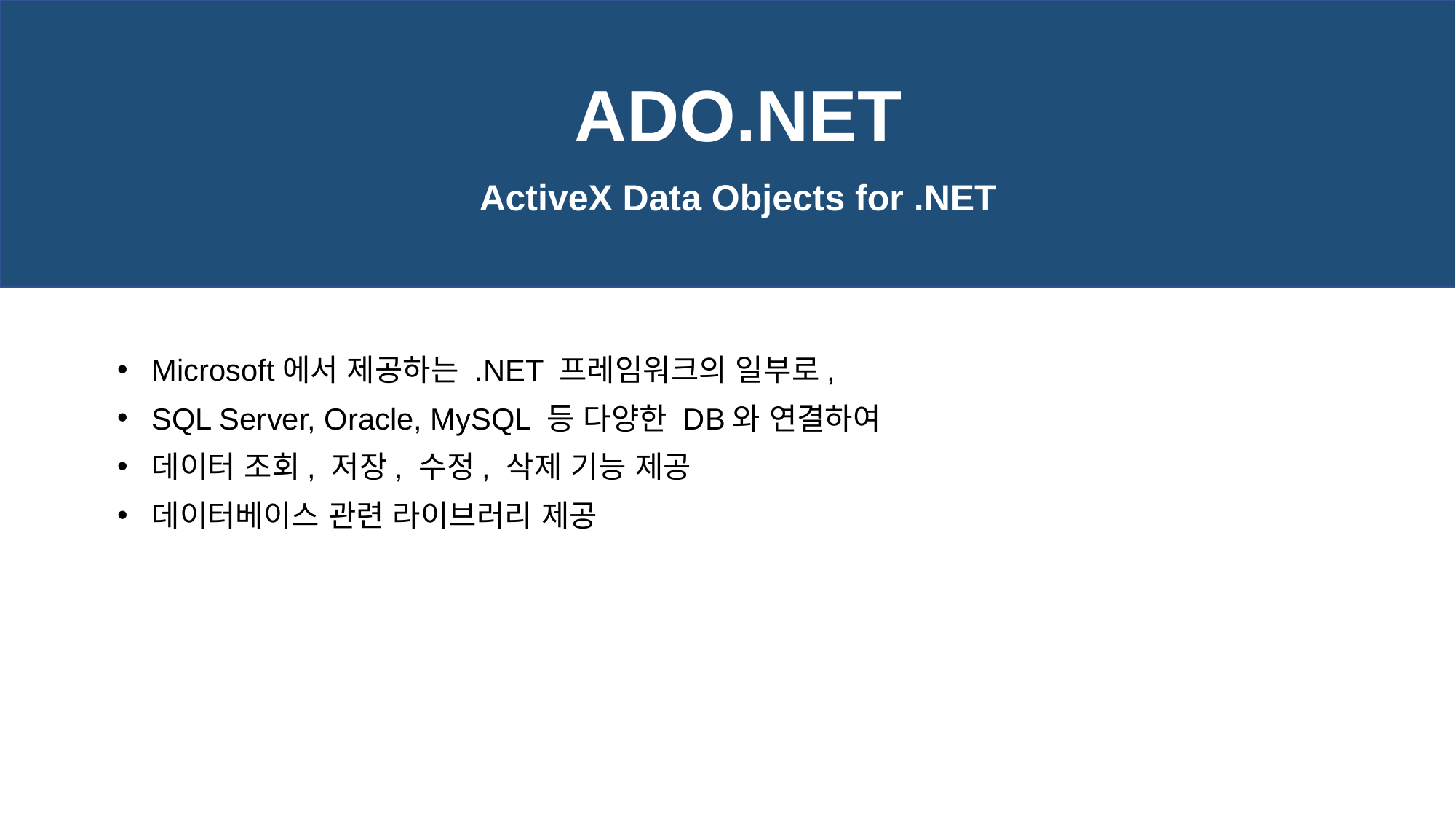

ADO.NET
ActiveX Data Objects for .NET
Microsoft에서 제공하는 .NET 프레임워크의 일부로,
SQL Server, Oracle, MySQL 등 다양한 DB와 연결하여
데이터 조회, 저장, 수정, 삭제 기능 제공
데이터베이스 관련 라이브러리 제공